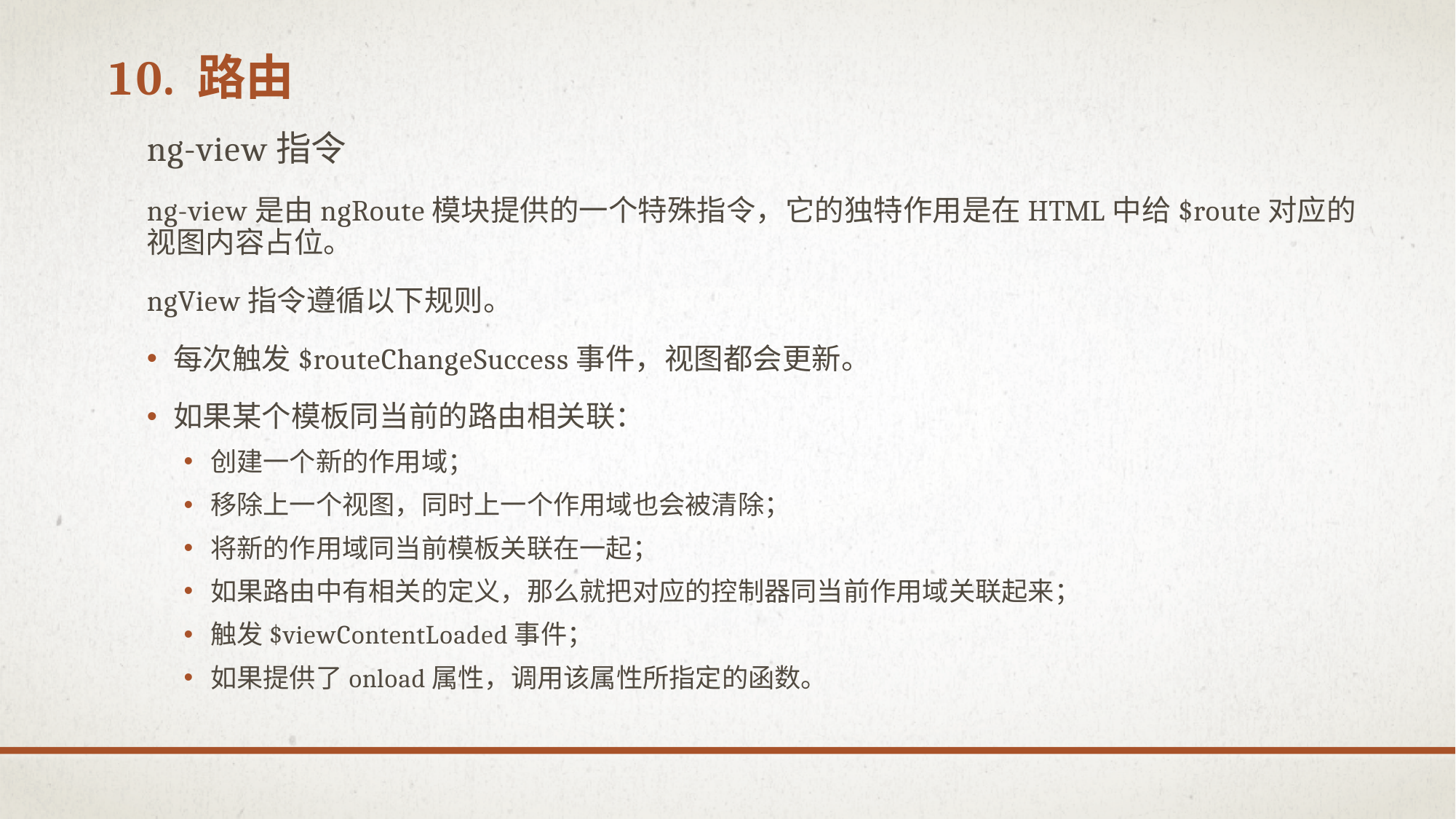

# 10. 路由
ng-view指令
ng-view是由ngRoute模块提供的一个特殊指令，它的独特作用是在HTML中给$route对应的
视图内容占位。
ngView指令遵循以下规则。
每次触发$routeChangeSuccess事件，视图都会更新。
如果某个模板同当前的路由相关联：
创建一个新的作用域；
移除上一个视图，同时上一个作用域也会被清除；
将新的作用域同当前模板关联在一起；
如果路由中有相关的定义，那么就把对应的控制器同当前作用域关联起来；
触发$viewContentLoaded事件；
如果提供了onload属性，调用该属性所指定的函数。